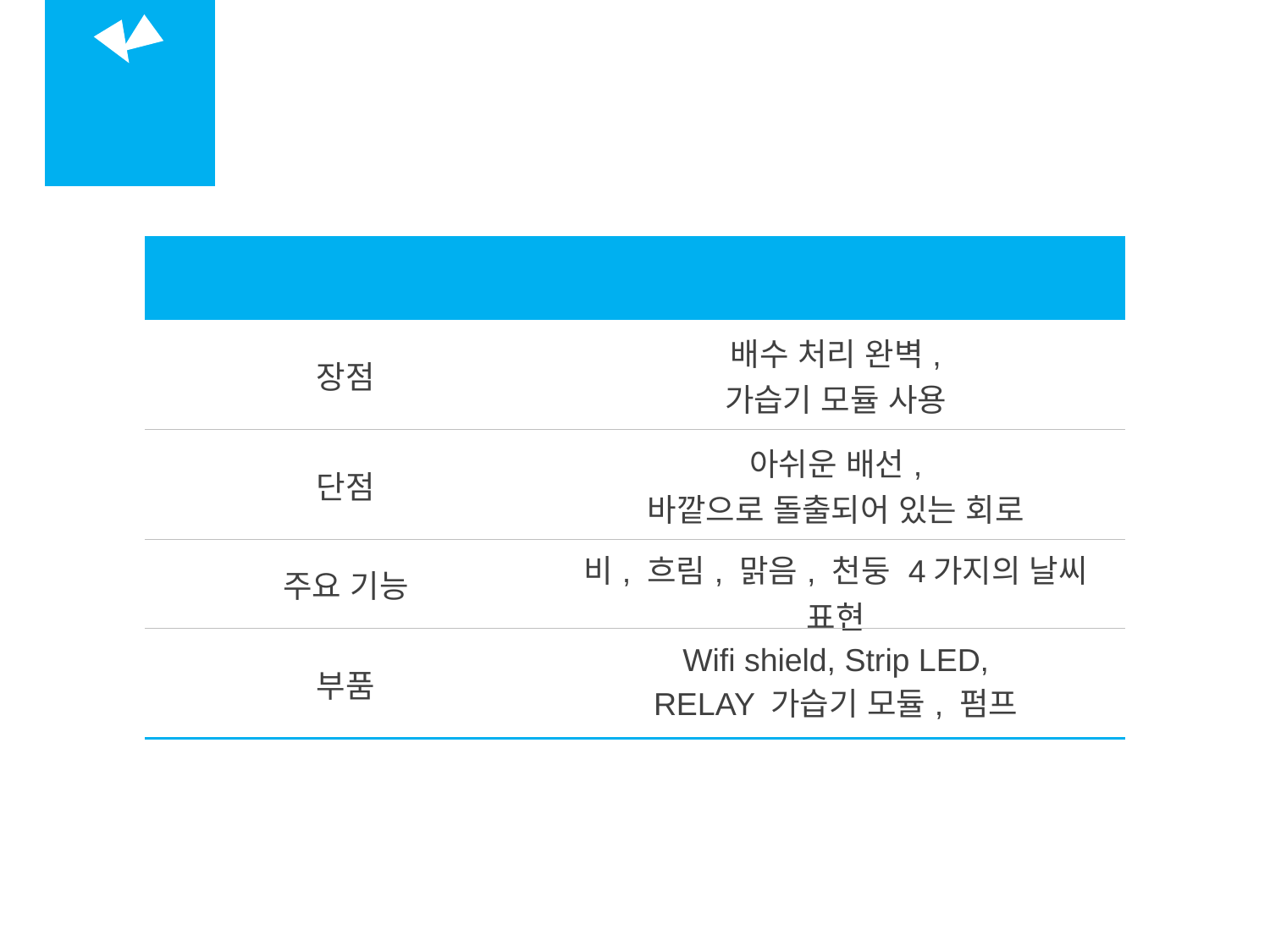

01
웨더 큐브
| 조사 내용 | 웨더 큐브 |
| --- | --- |
| 장점 | 배수 처리 완벽, 가습기 모듈 사용 |
| 단점 | 아쉬운 배선, 바깥으로 돌출되어 있는 회로 |
| 주요 기능 | 비, 흐림, 맑음, 천둥 4가지의 날씨 표현 |
| 부품 | Wifi shield, Strip LED, RELAY 가습기 모듈, 펌프 |